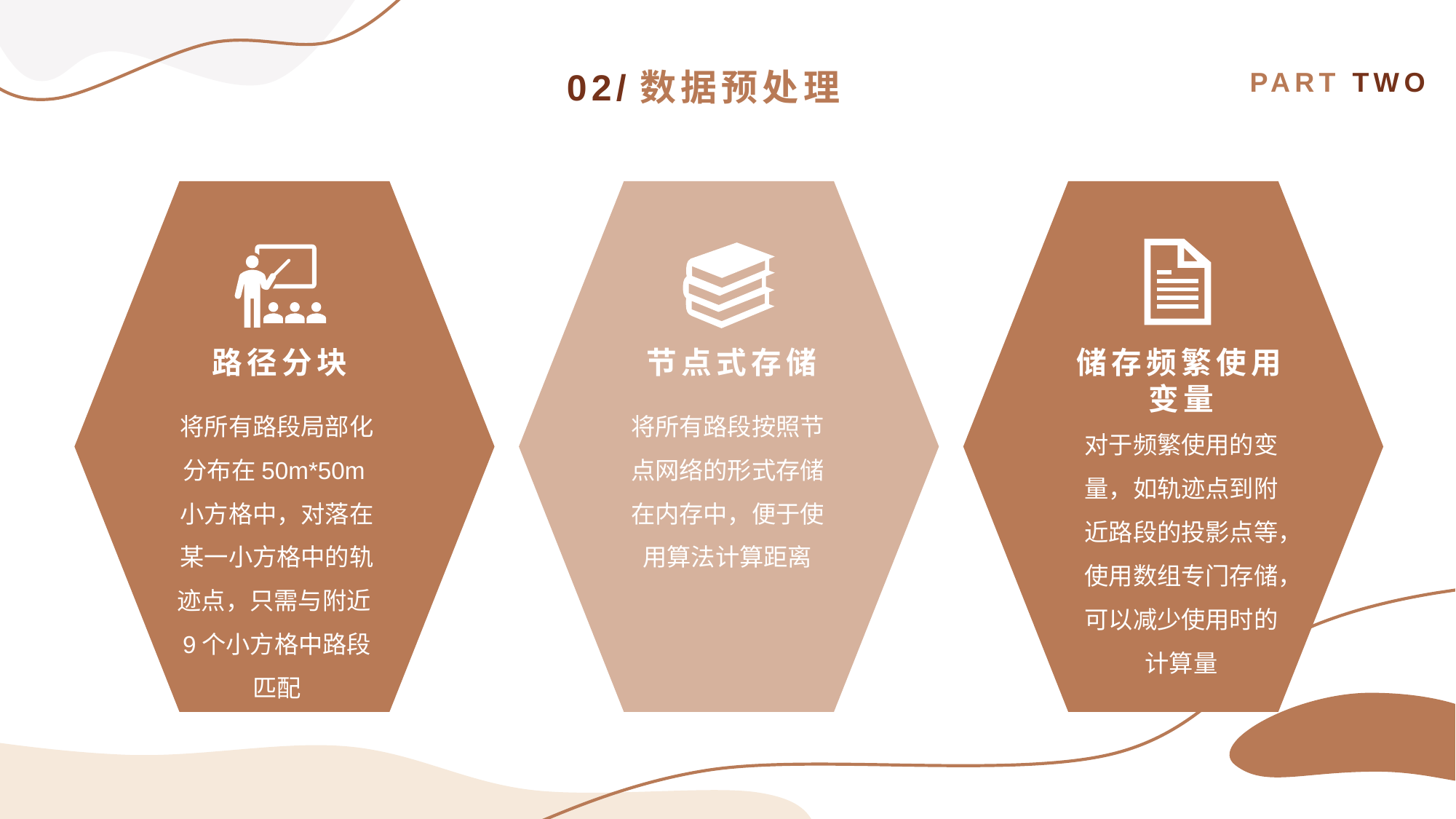

02/数据预处理
PART TWO

路径分块
节点式存储
储存频繁使用变量
将所有路段局部化分布在50m*50m小方格中，对落在某一小方格中的轨迹点，只需与附近9个小方格中路段匹配
将所有路段按照节点网络的形式存储在内存中，便于使用算法计算距离
对于频繁使用的变量，如轨迹点到附近路段的投影点等，使用数组专门存储，可以减少使用时的计算量

PPT模板 http://www.1ppt.com/moban/